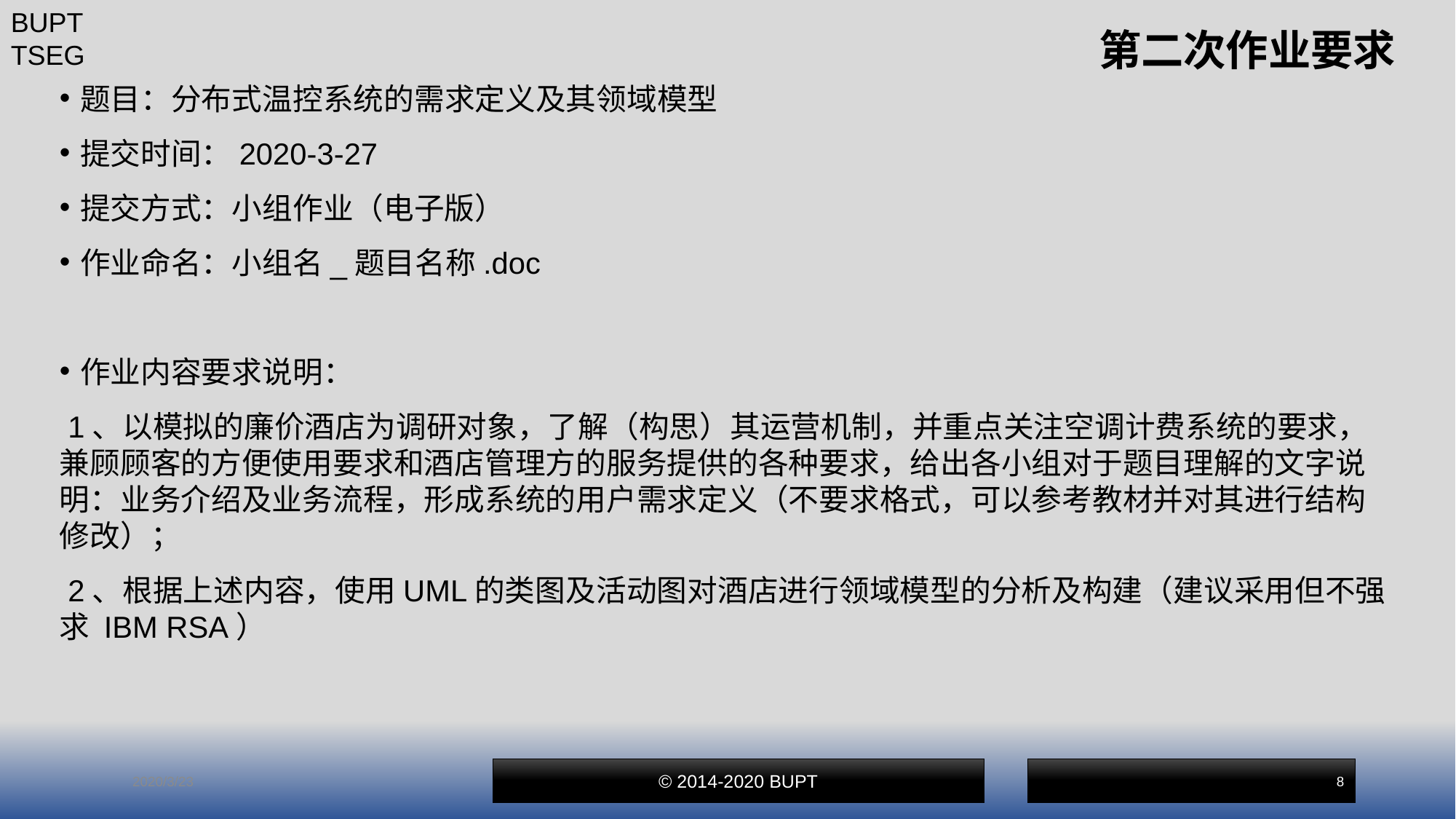

# 第二次作业要求
题目：分布式温控系统的需求定义及其领域模型
提交时间：2020-3-27
提交方式：小组作业（电子版）
作业命名：小组名_题目名称.doc

作业内容要求说明：
 1、以模拟的廉价酒店为调研对象，了解（构思）其运营机制，并重点关注空调计费系统的要求，兼顾顾客的方便使用要求和酒店管理方的服务提供的各种要求，给出各小组对于题目理解的文字说明：业务介绍及业务流程，形成系统的用户需求定义（不要求格式，可以参考教材并对其进行结构修改）；
 2、根据上述内容，使用UML的类图及活动图对酒店进行领域模型的分析及构建（建议采用但不强求 IBM RSA）
2020/3/23
© 2014-2020 BUPT
8